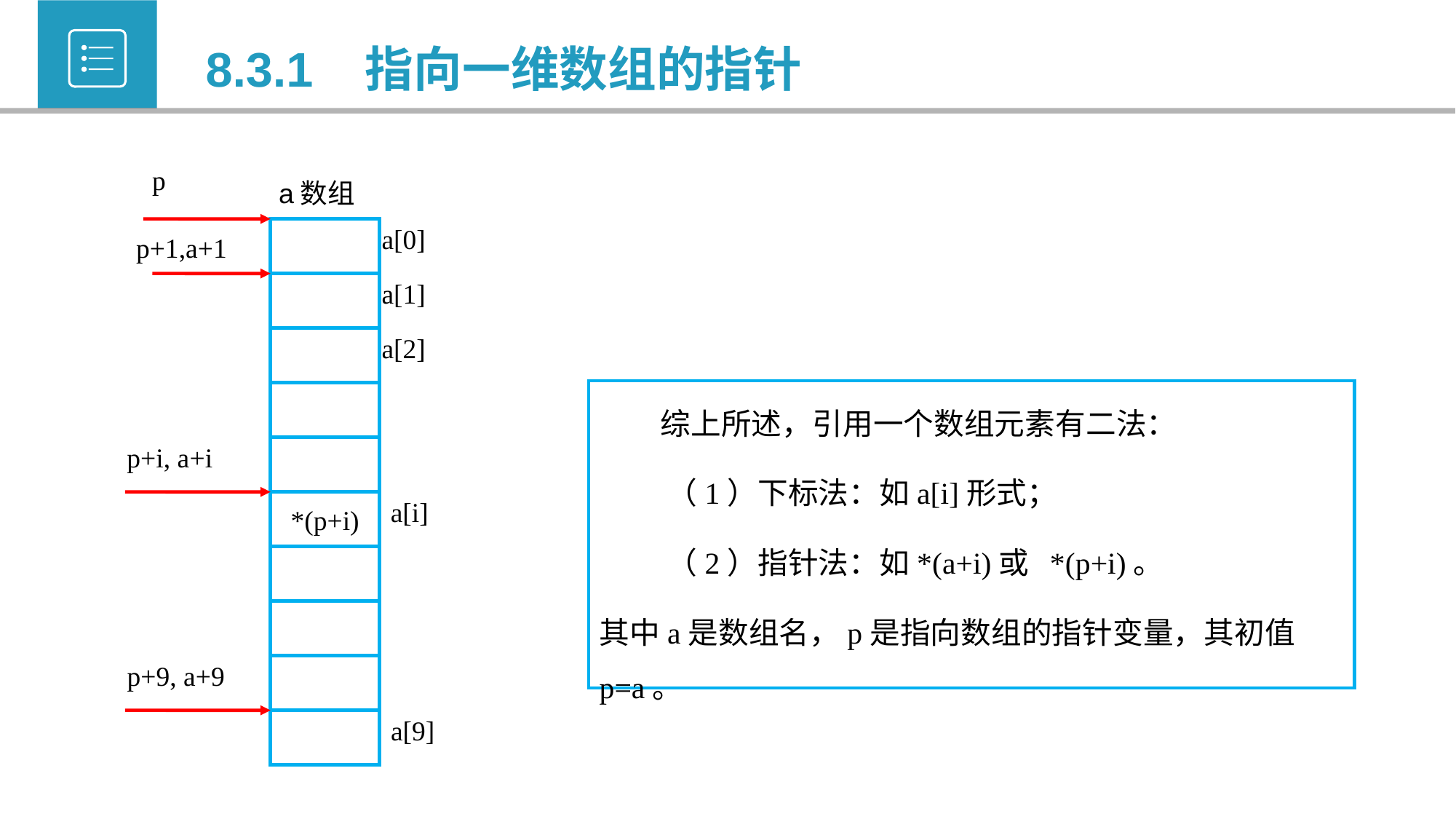

8.3.1   指向一维数组的指针
p
a数组
a[0]

p+1,a+1
a[1]

a[2]

p+i, a+i

a[i]

*(p+i)

p+9, a+9

a[9]

        综上所述，引用一个数组元素有二法：
         （1）下标法：如a[i]形式；
         （2）指针法：如*(a+i)或  *(p+i)。
其中a是数组名，p是指向数组的指针变量，其初值p=a。